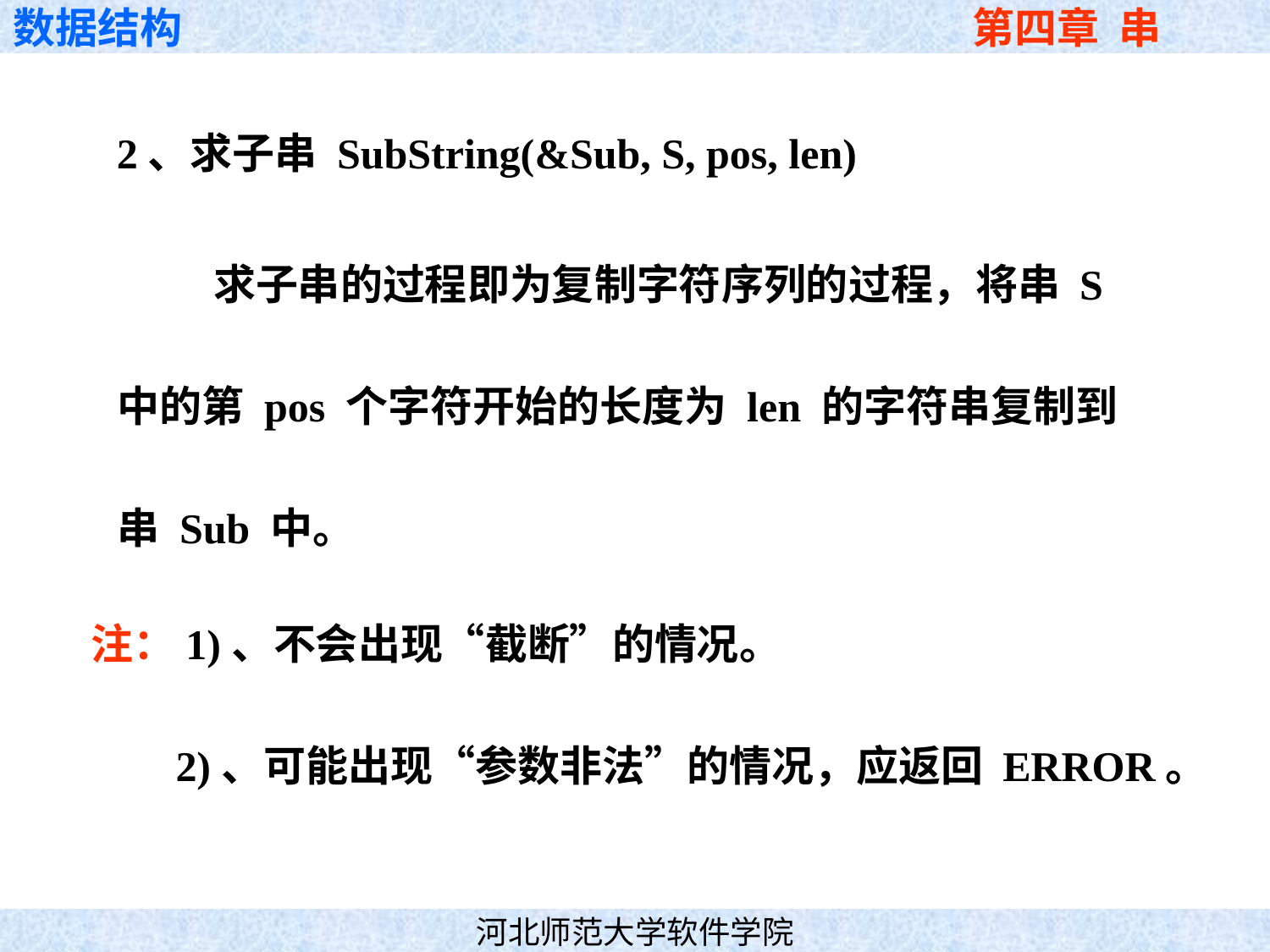

2、求子串 SubString(&Sub, S, pos, len)
         求子串的过程即为复制字符序列的过程，将串 S
中的第 pos 个字符开始的长度为 len 的字符串复制到
串 Sub 中。
注：1)、不会出现“截断”的情况。
        2)、可能出现“参数非法”的情况，应返回 ERROR。